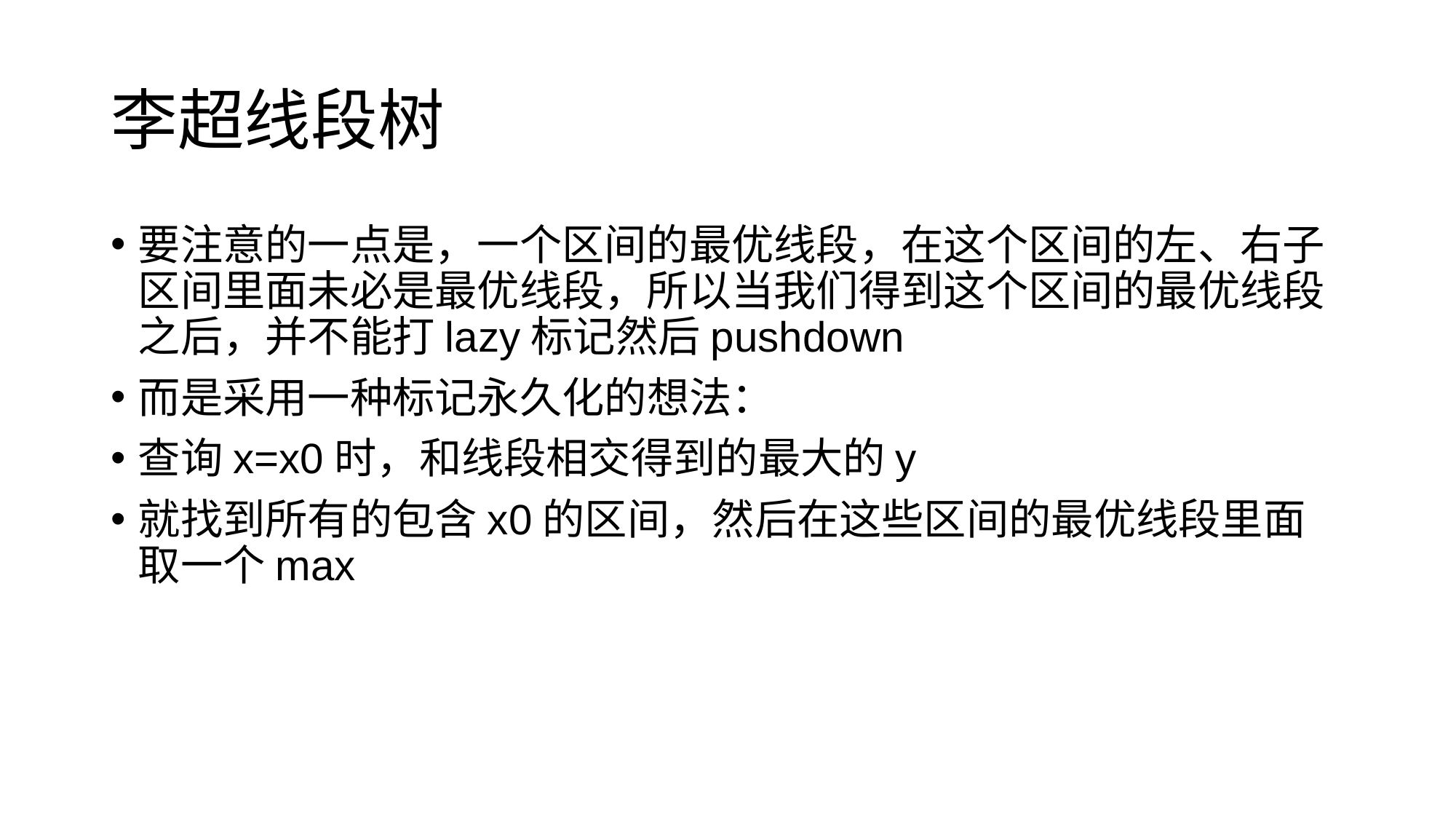

# 李超线段树
要注意的一点是，一个区间的最优线段，在这个区间的左、右子区间里面未必是最优线段，所以当我们得到这个区间的最优线段之后，并不能打lazy标记然后pushdown
而是采用一种标记永久化的想法：
查询x=x0时，和线段相交得到的最大的y
就找到所有的包含x0的区间，然后在这些区间的最优线段里面取一个max